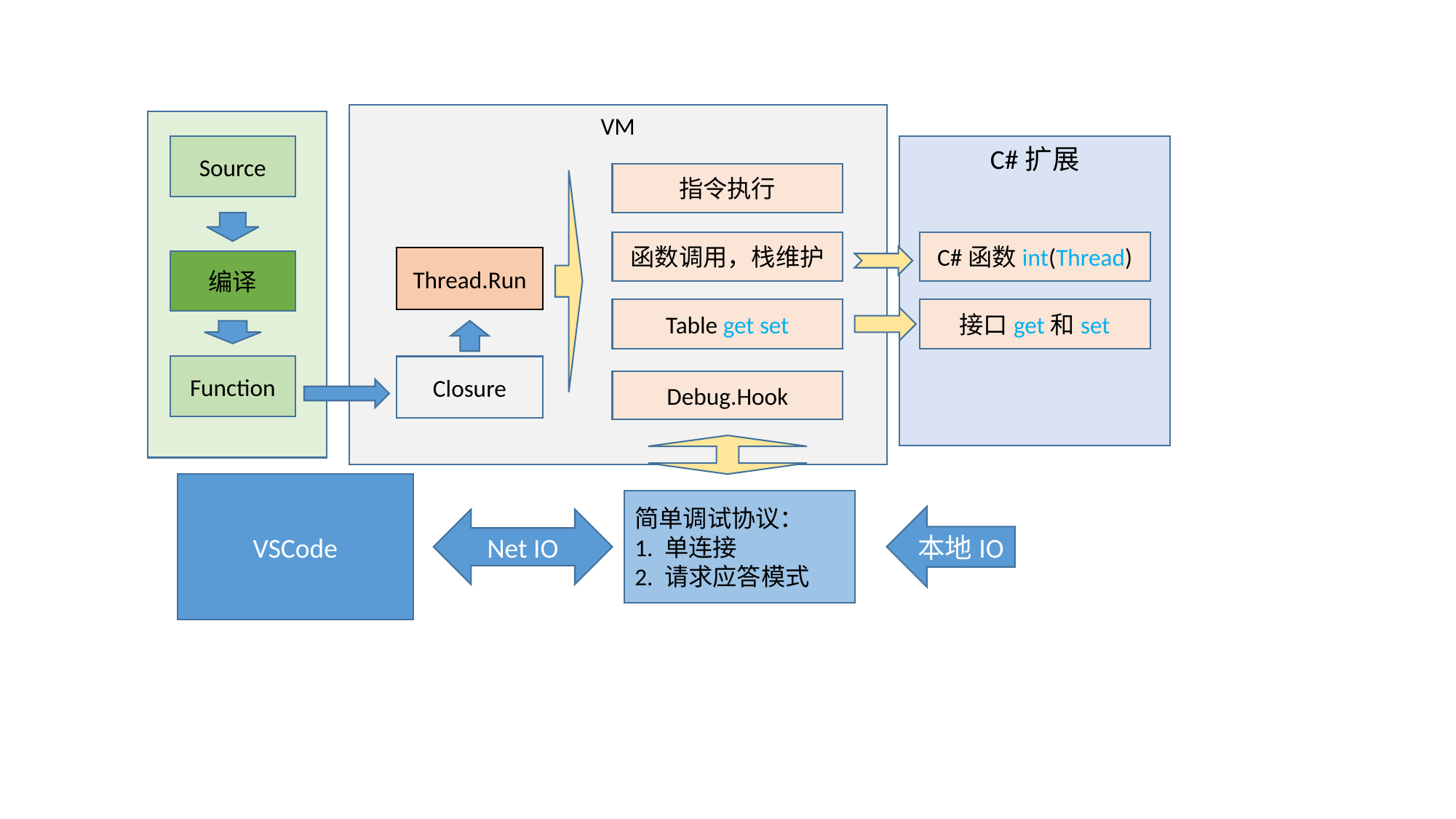

VM

Source
C#扩展
指令执行

函数调用，栈维护
C#函数int(Thread)

Thread.Run
编译
Table get set
接口get和set

Function
Closure
Debug.Hook

VSCode
简单调试协议：
1. 单连接
2. 请求应答模式
本地IO
Net IO